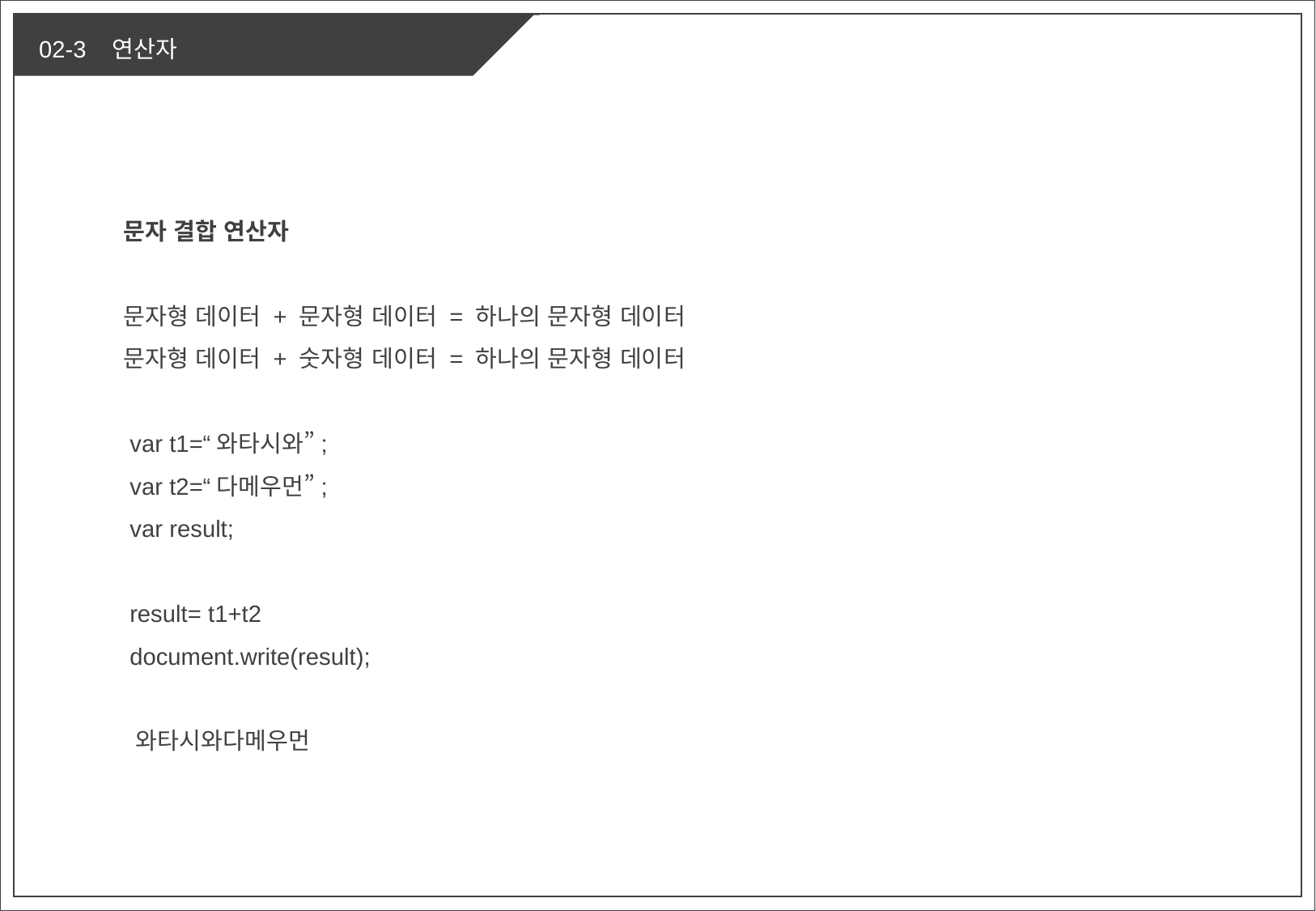

문자 결합 연산자

문자형 데이터 + 문자형 데이터 = 하나의 문자형 데이터
문자형 데이터 + 숫자형 데이터 = 하나의 문자형 데이터

 var t1=“와타시와”;
 var t2=“다메우먼”;
 var result;

 result= t1+t2
 document.write(result);

 와타시와다메우먼